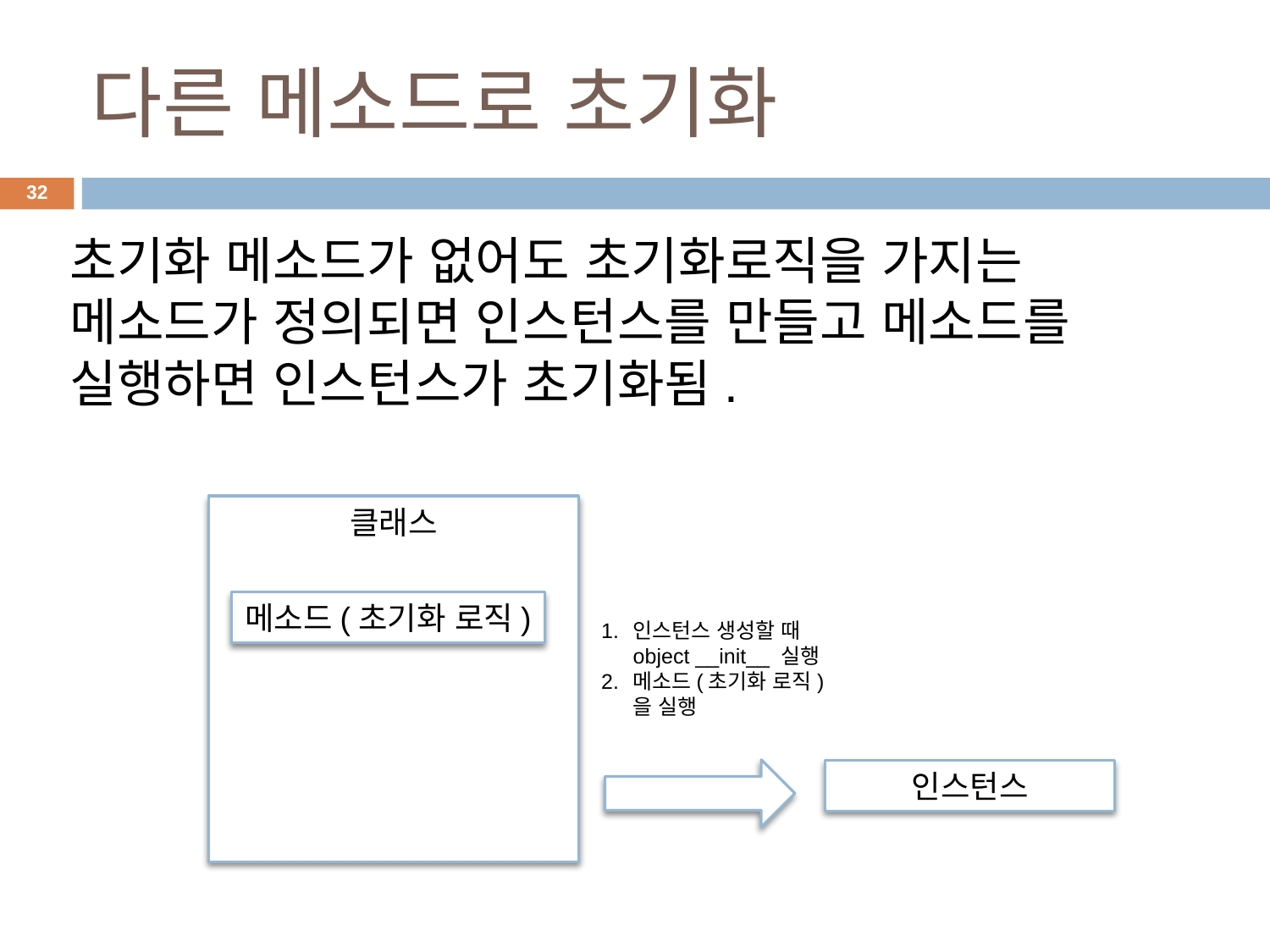

# 다른 메소드로 초기화
32
초기화 메소드가 없어도 초기화로직을 가지는 메소드가 정의되면 인스턴스를 만들고 메소드를 실행하면 인스턴스가 초기화됨.
클래스
메소드(초기화 로직)
인스턴스 생성할 때 object __init__ 실행
메소드(초기화 로직)을 실행

인스턴스